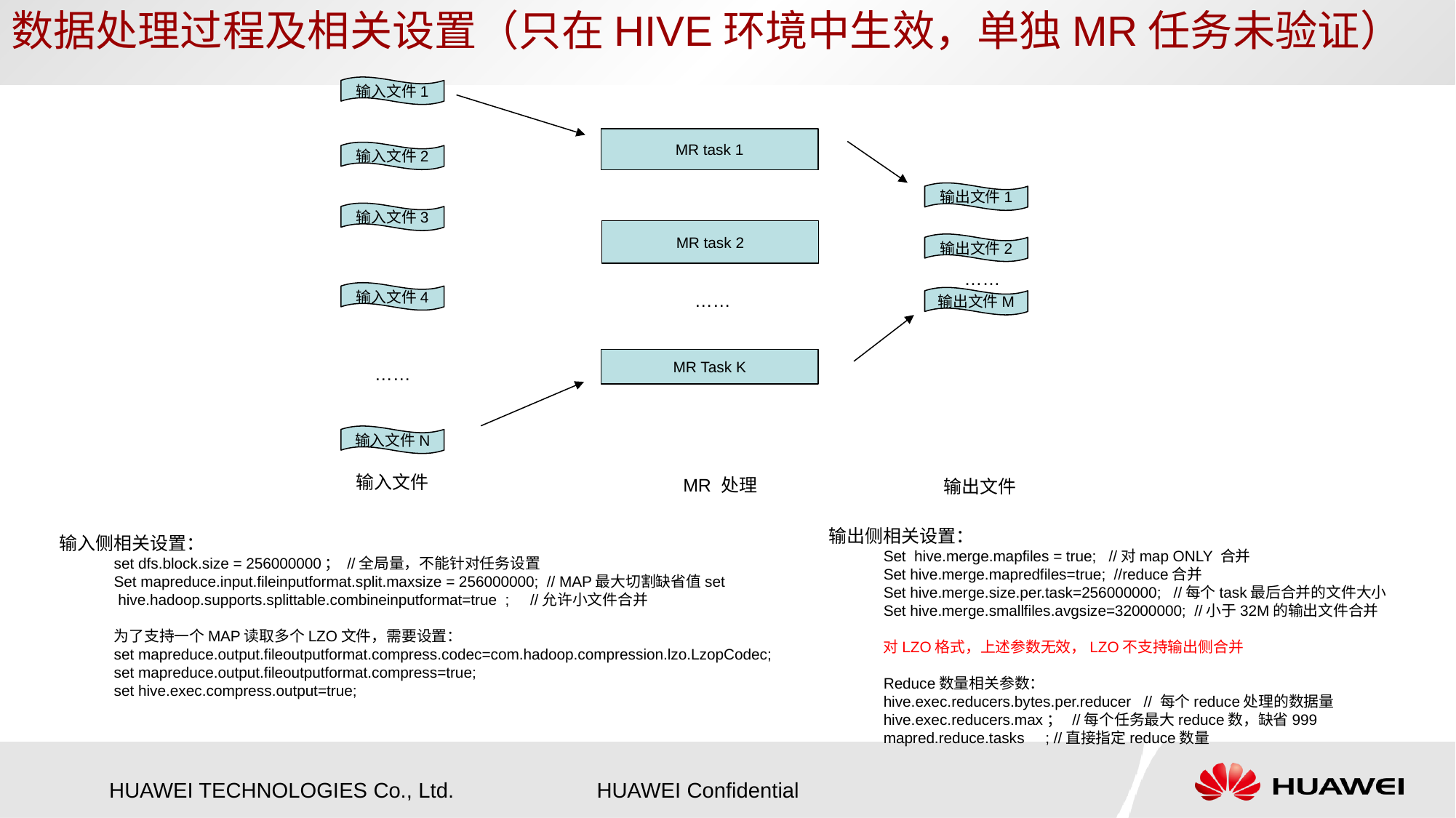

# 数据处理过程及相关设置（只在HIVE环境中生效，单独MR任务未验证）
输入文件1
MR task 1
输入文件2
输出文件1
输入文件3
MR task 2
输出文件2
……
输入文件4
……
输出文件M
MR Task K
……
输入文件N
输入文件
MR 处理
输出文件
输出侧相关设置：
Set  hive.merge.mapfiles = true;   //对map ONLY 合并
Set hive.merge.mapredfiles=true;  //reduce合并
Set hive.merge.size.per.task=256000000;   //每个task最后合并的文件大小
Set hive.merge.smallfiles.avgsize=32000000;  //小于32M的输出文件合并

对LZO格式，上述参数无效，LZO不支持输出侧合并

Reduce数量相关参数：
hive.exec.reducers.bytes.per.reducer   // 每个reduce处理的数据量
hive.exec.reducers.max；  //每个任务最大reduce数，缺省999
mapred.reduce.tasks     ; //直接指定reduce数量

输入侧相关设置：
set dfs.block.size = 256000000； //全局量，不能针对任务设置
Set mapreduce.input.fileinputformat.split.maxsize = 256000000;  // MAP最大切割缺省值set  hive.hadoop.supports.splittable.combineinputformat=true  ;     //允许小文件合并

为了支持一个MAP读取多个LZO文件，需要设置：
set mapreduce.output.fileoutputformat.compress.codec=com.hadoop.compression.lzo.LzopCodec;
set mapreduce.output.fileoutputformat.compress=true;
set hive.exec.compress.output=true;